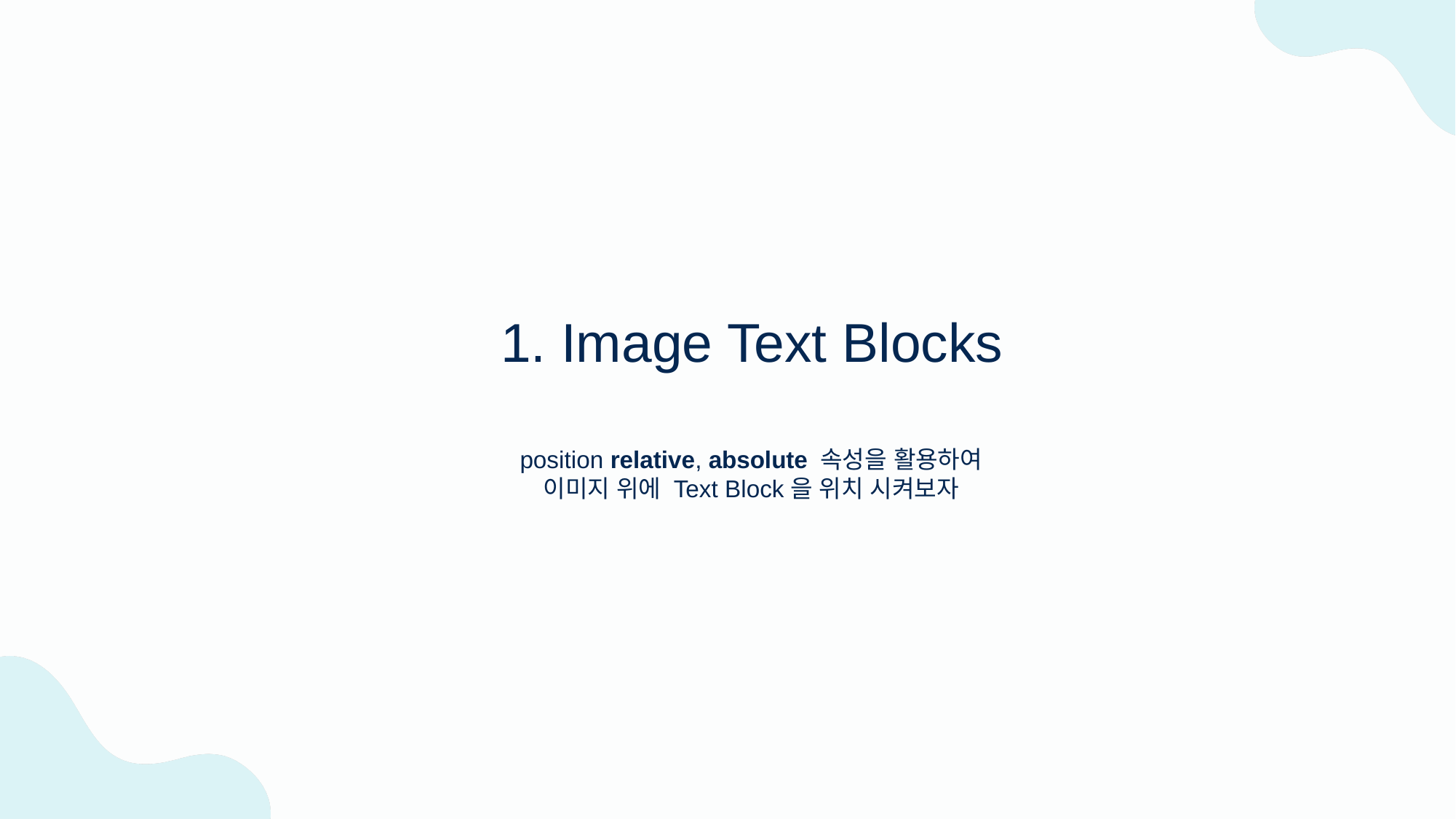

1. Image Text Blocks
position relative, absolute 속성을 활용하여
이미지 위에 Text Block을 위치 시켜보자